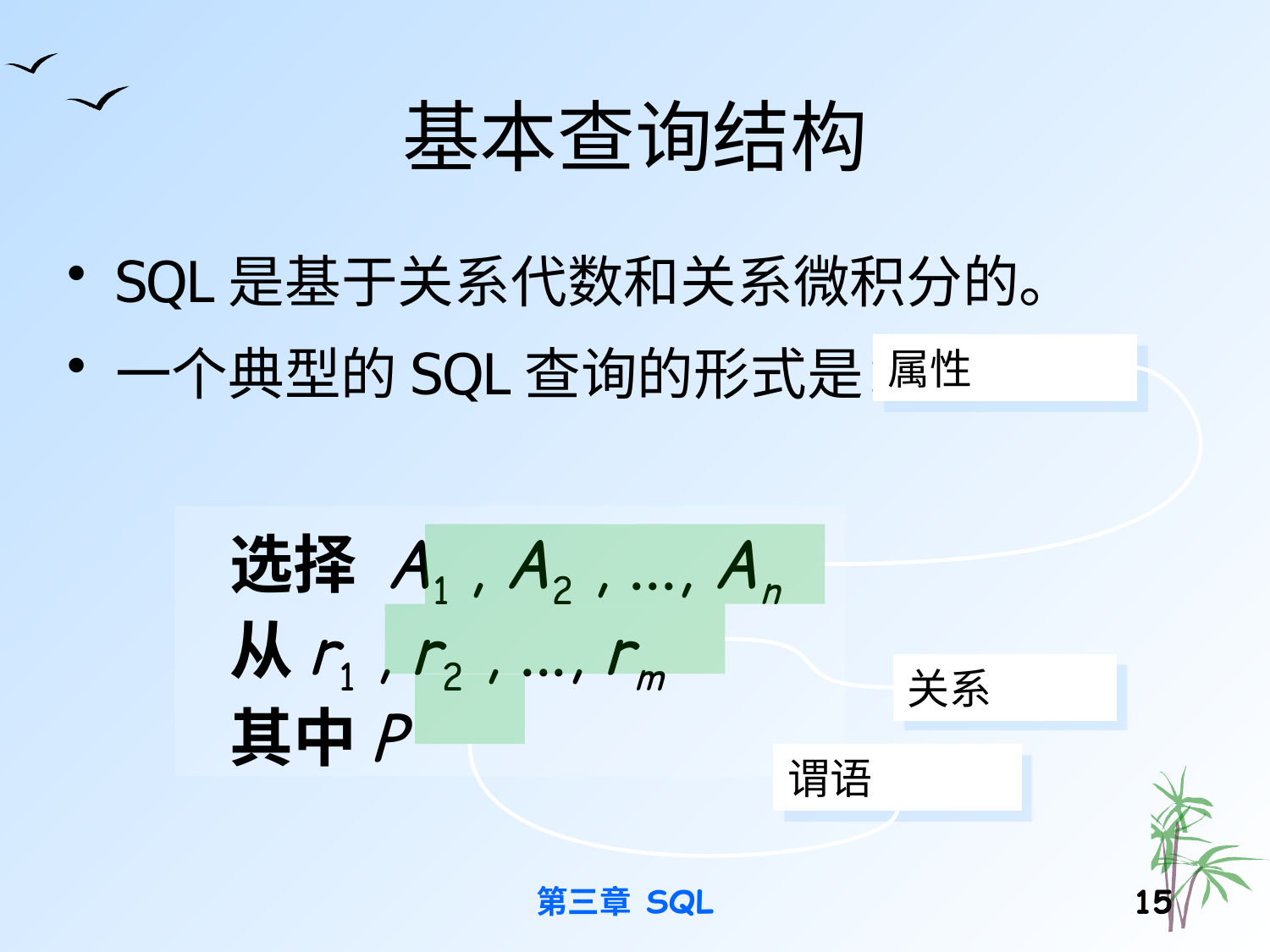

# 基本查询结构
SQL是基于关系代数和关系微积分的。
一个典型的SQL查询的形式是：。
属性

选择 A1 , A2 , ..., An
从r1 , r2 , ..., rm
其中P

关系

谓语
第三章 SQL
15